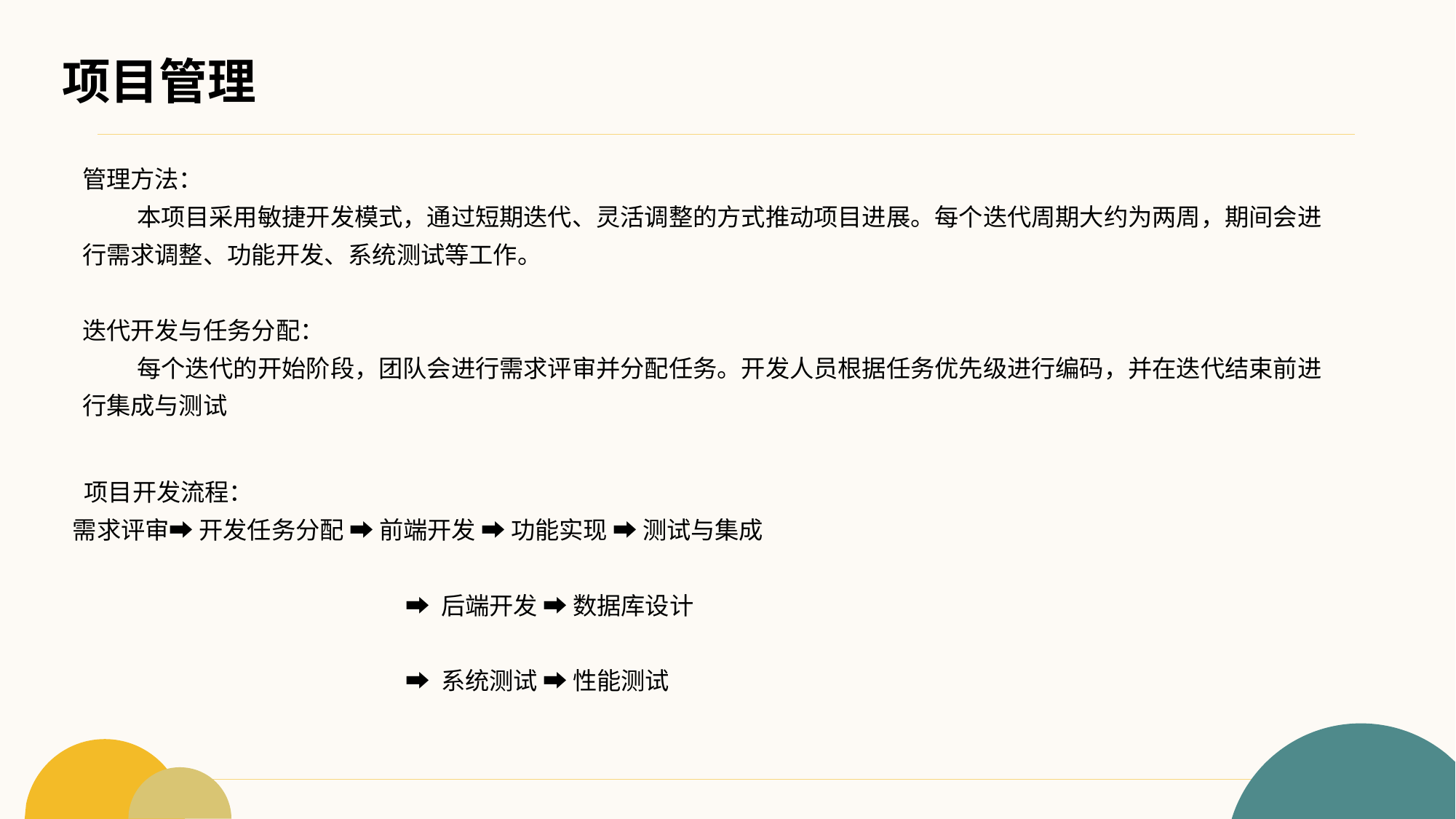

# 项目管理
管理方法：
本项目采用敏捷开发模式，通过短期迭代、灵活调整的方式推动项目进展。每个迭代周期大约为两周，期间会进行需求调整、功能开发、系统测试等工作。

迭代开发与任务分配：
每个迭代的开始阶段，团队会进行需求评审并分配任务。开发人员根据任务优先级进行编码，并在迭代结束前进行集成与测试

 项目开发流程：
需求评审➡ 开发任务分配 ➡ 前端开发 ➡ 功能实现 ➡ 测试与集成

                         		 ➡ 后端开发 ➡ 数据库设计

                         		 ➡ 系统测试 ➡ 性能测试